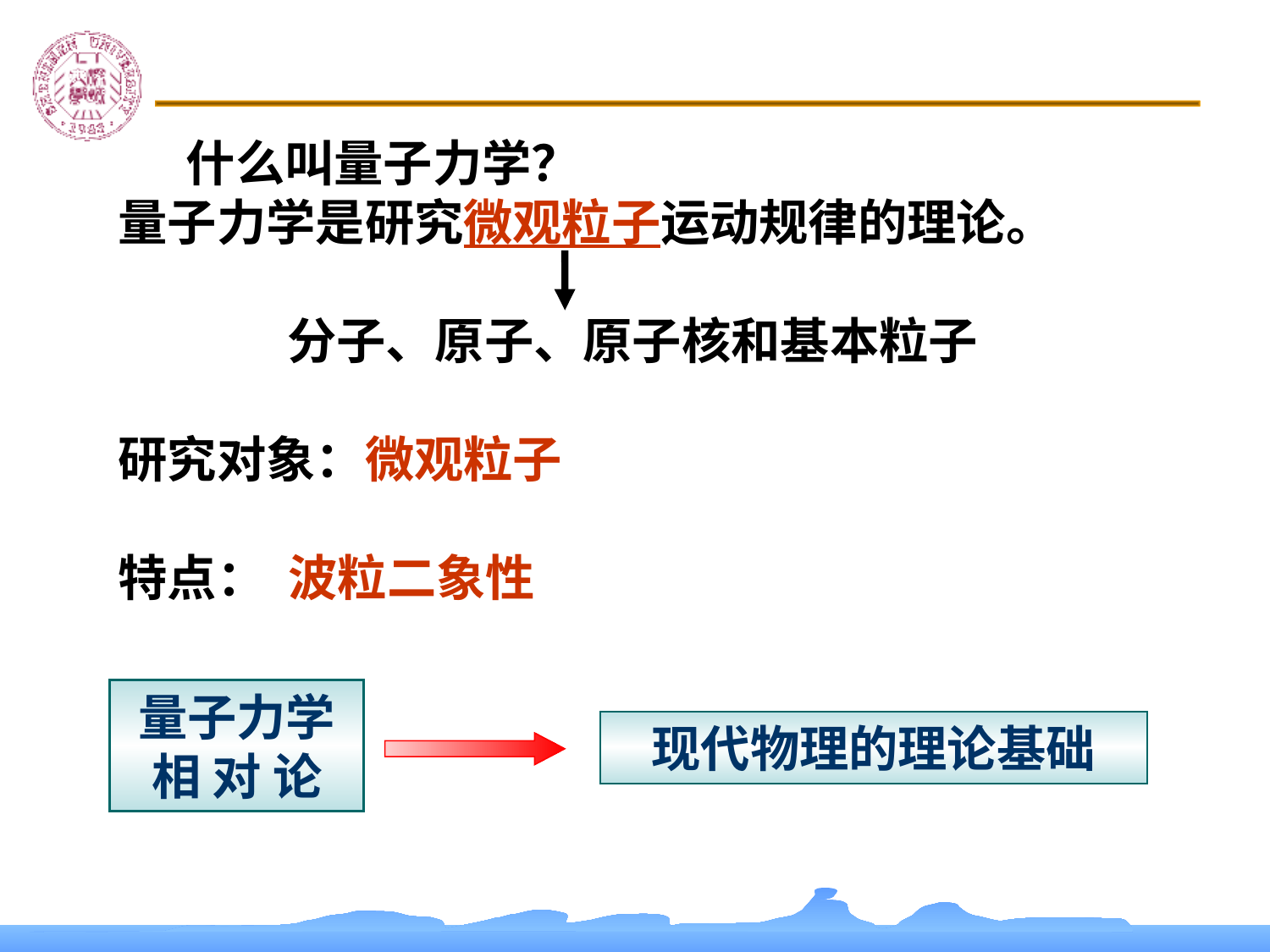

什么叫量子力学？
量子力学是研究微观粒子运动规律的理论。

              分子、原子、原子核和基本粒子

研究对象：微观粒子

特点：  波粒二象性

量子力学相 对 论
现代物理的理论基础